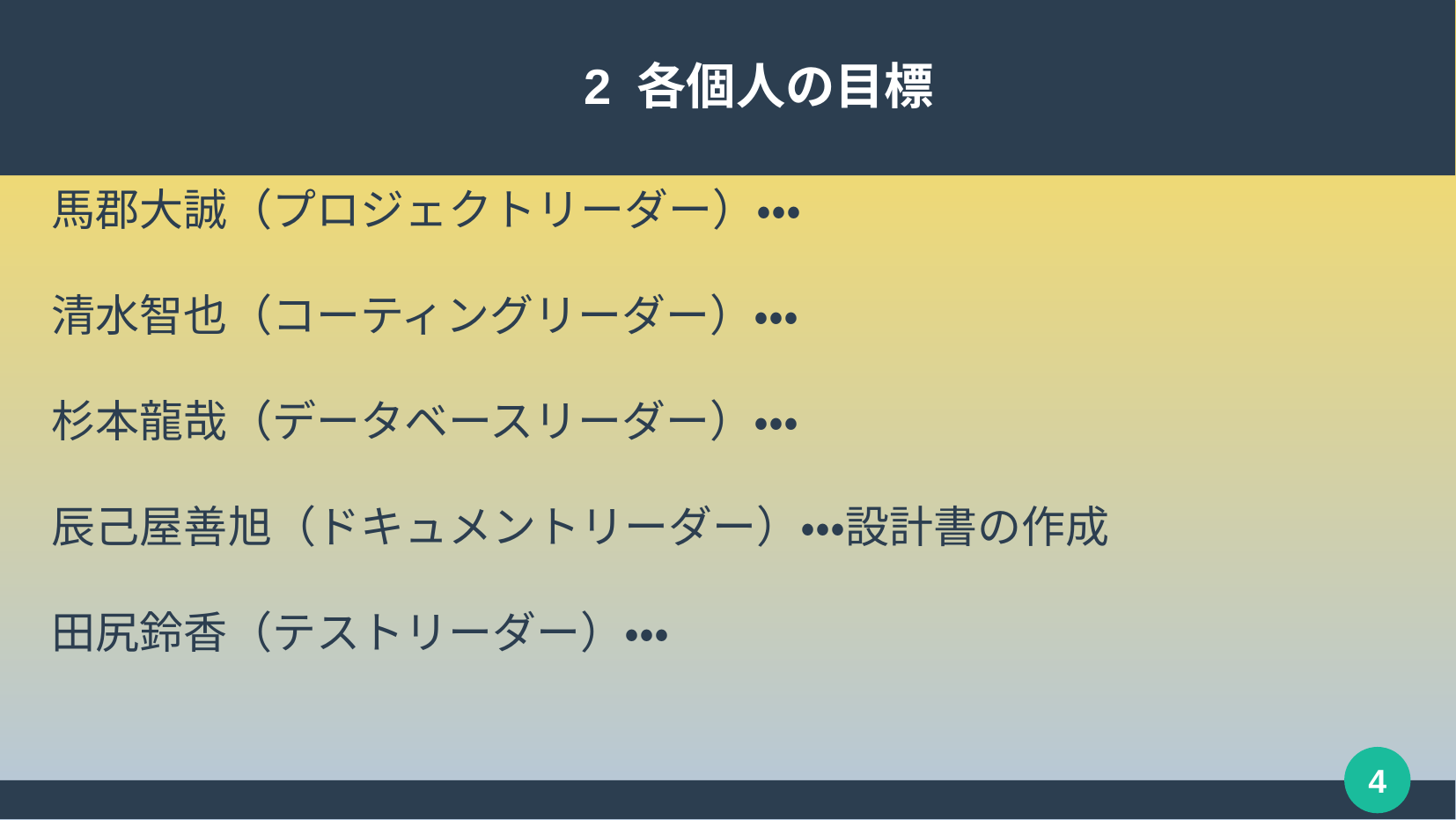

# 2 各個人の目標
馬郡大誠（プロジェクトリーダー）・・・

清水智也（コーティングリーダー）・・・

杉本龍哉（データベースリーダー）・・・

辰己屋善旭（ドキュメントリーダー）・・・設計書の作成

田尻鈴香（テストリーダー）・・・